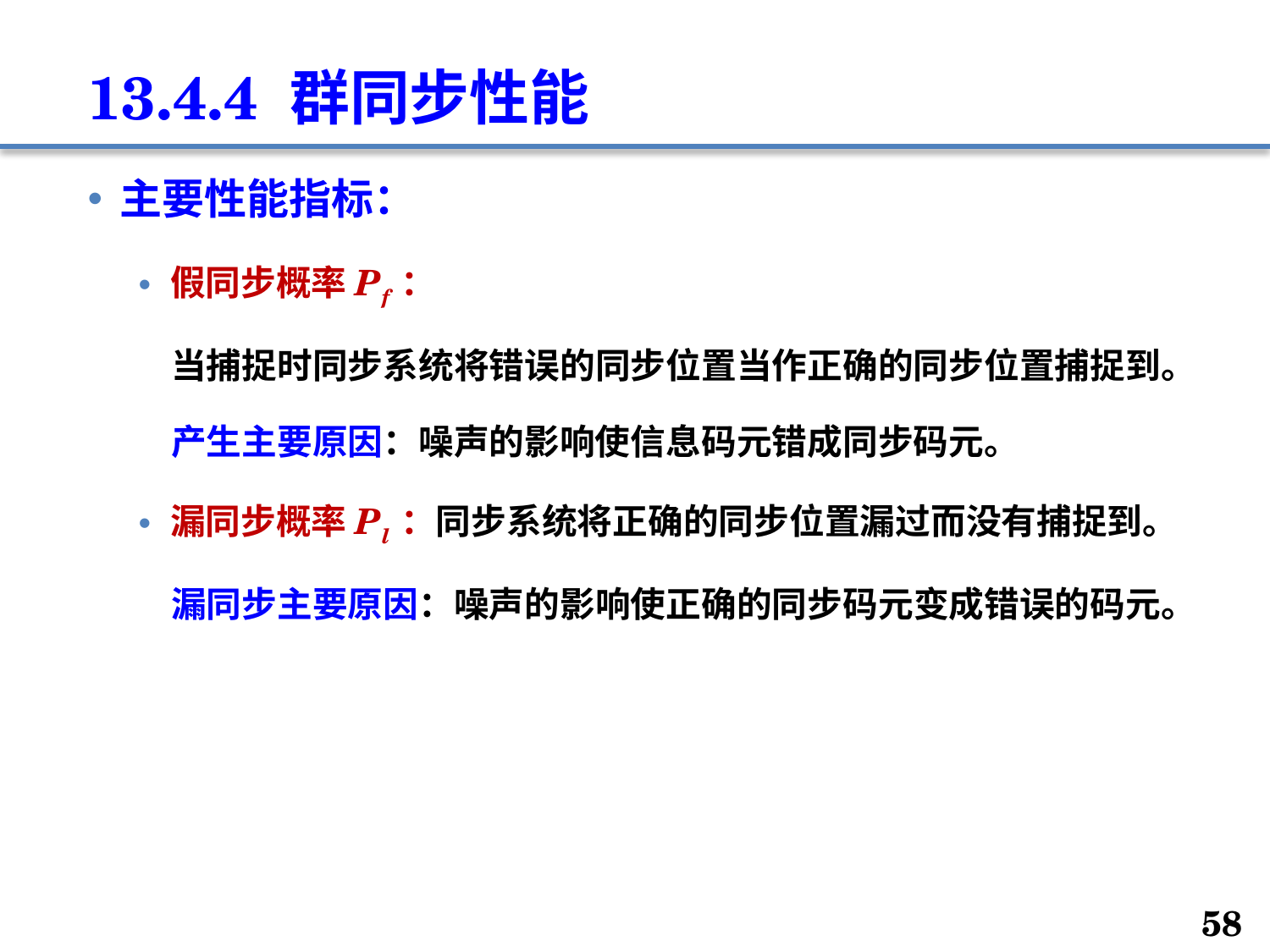

# 13.4.4 群同步性能
主要性能指标：
假同步概率Pf ：
   当捕捉时同步系统将错误的同步位置当作正确的同步位置捕捉到。
   产生主要原因：噪声的影响使信息码元错成同步码元。
漏同步概率Pl ：同步系统将正确的同步位置漏过而没有捕捉到。
   漏同步主要原因：噪声的影响使正确的同步码元变成错误的码元。

58